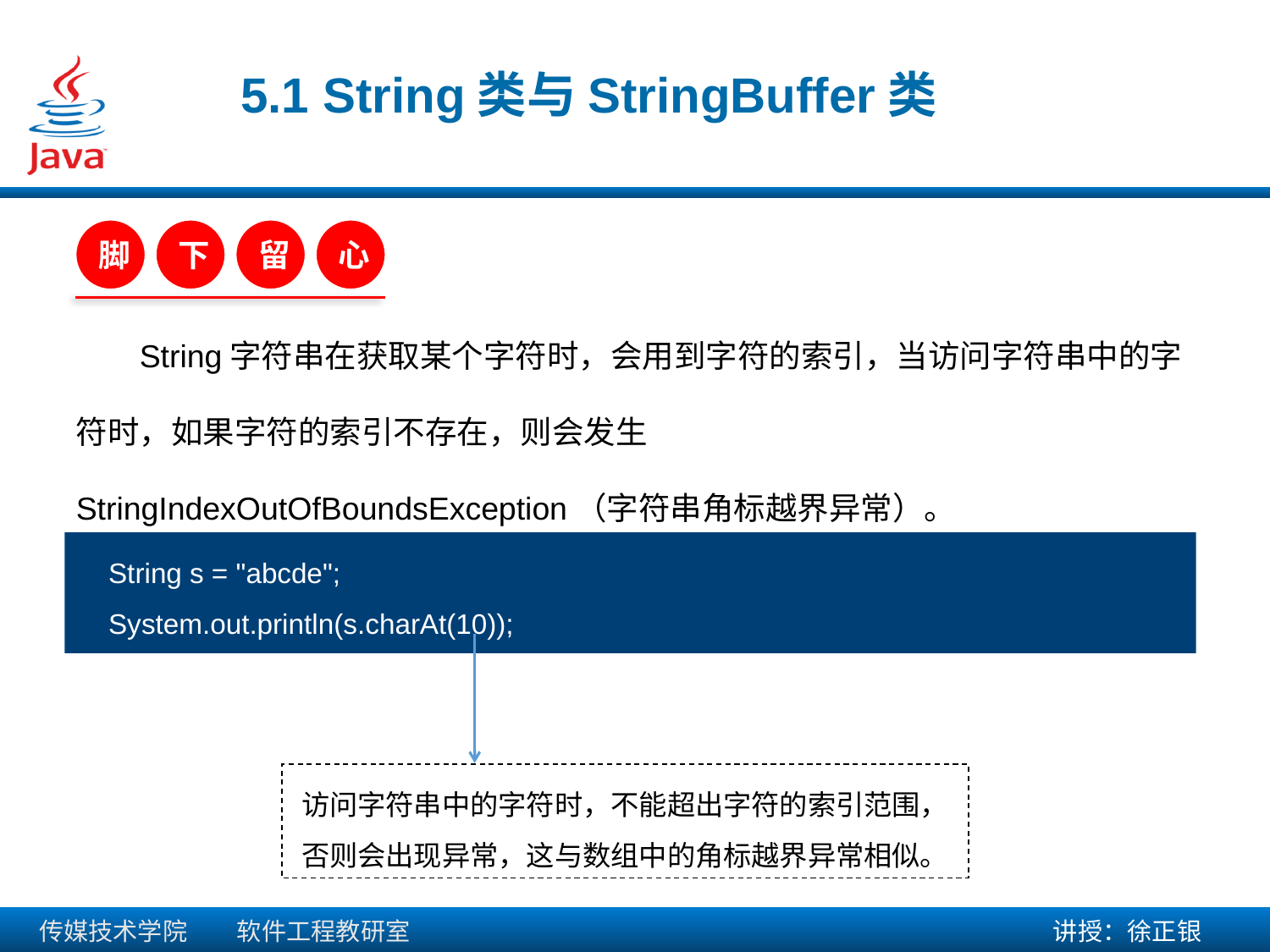

5.1 String类与StringBuffer类
脚
下
留
心
String字符串在获取某个字符时，会用到字符的索引，当访问字符串中的字符时，如果字符的索引不存在，则会发生StringIndexOutOfBoundsException（字符串角标越界异常）。
    String s = "abcde";
    System.out.println(s.charAt(10));
访问字符串中的字符时，不能超出字符的索引范围，否则会出现异常，这与数组中的角标越界异常相似。